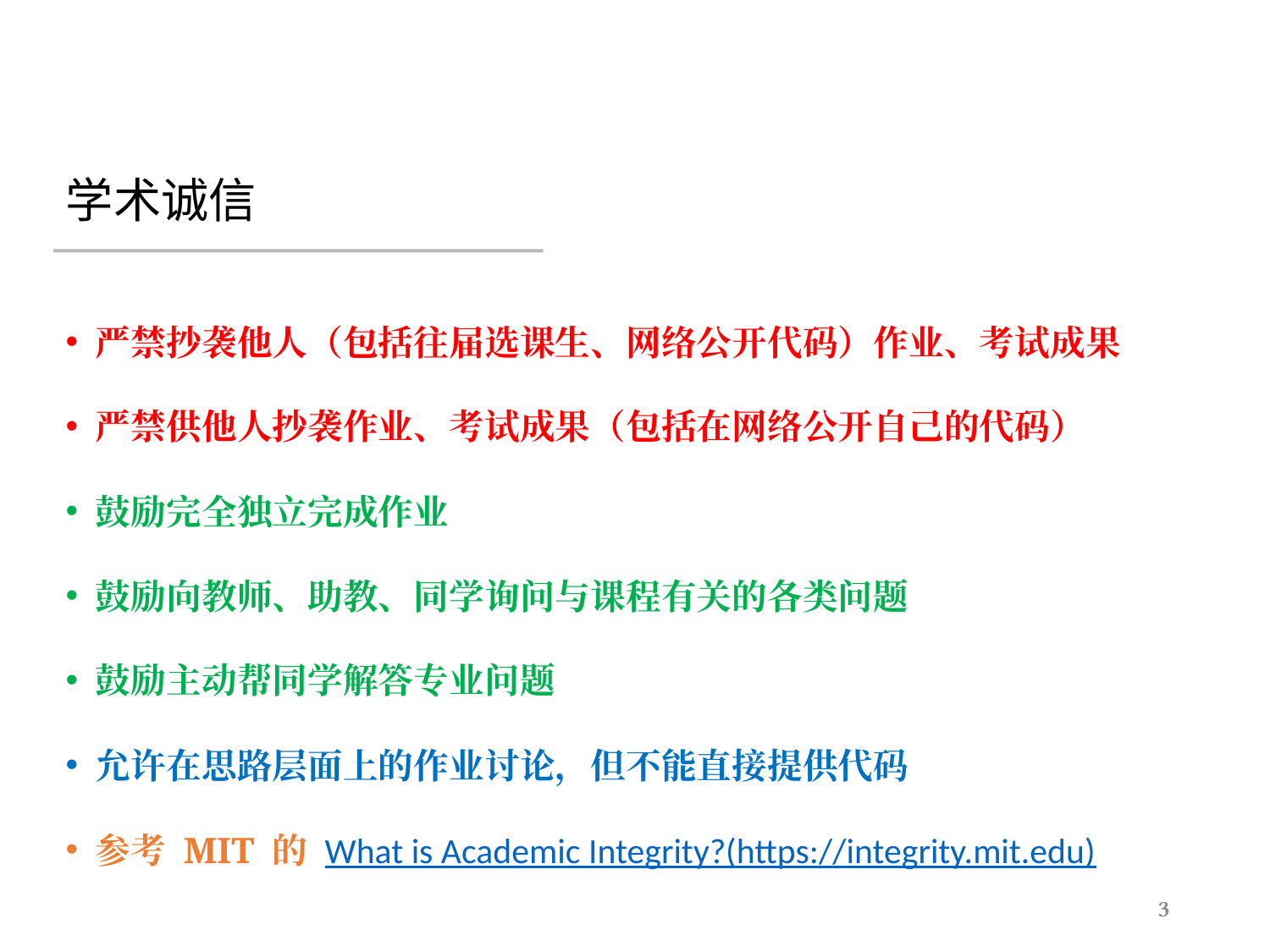

# 学术诚信
严禁抄袭他人（包括往届选课生、网络公开代码）作业、考试成果
严禁供他人抄袭作业、考试成果（包括在网络公开自己的代码）
鼓励完全独立完成作业
鼓励向教师、助教、同学询问与课程有关的各类问题
鼓励主动帮同学解答专业问题
允许在思路层面上的作业讨论，但不能直接提供代码
参考 MIT 的 What is Academic Integrity?(https://integrity.mit.edu)
3